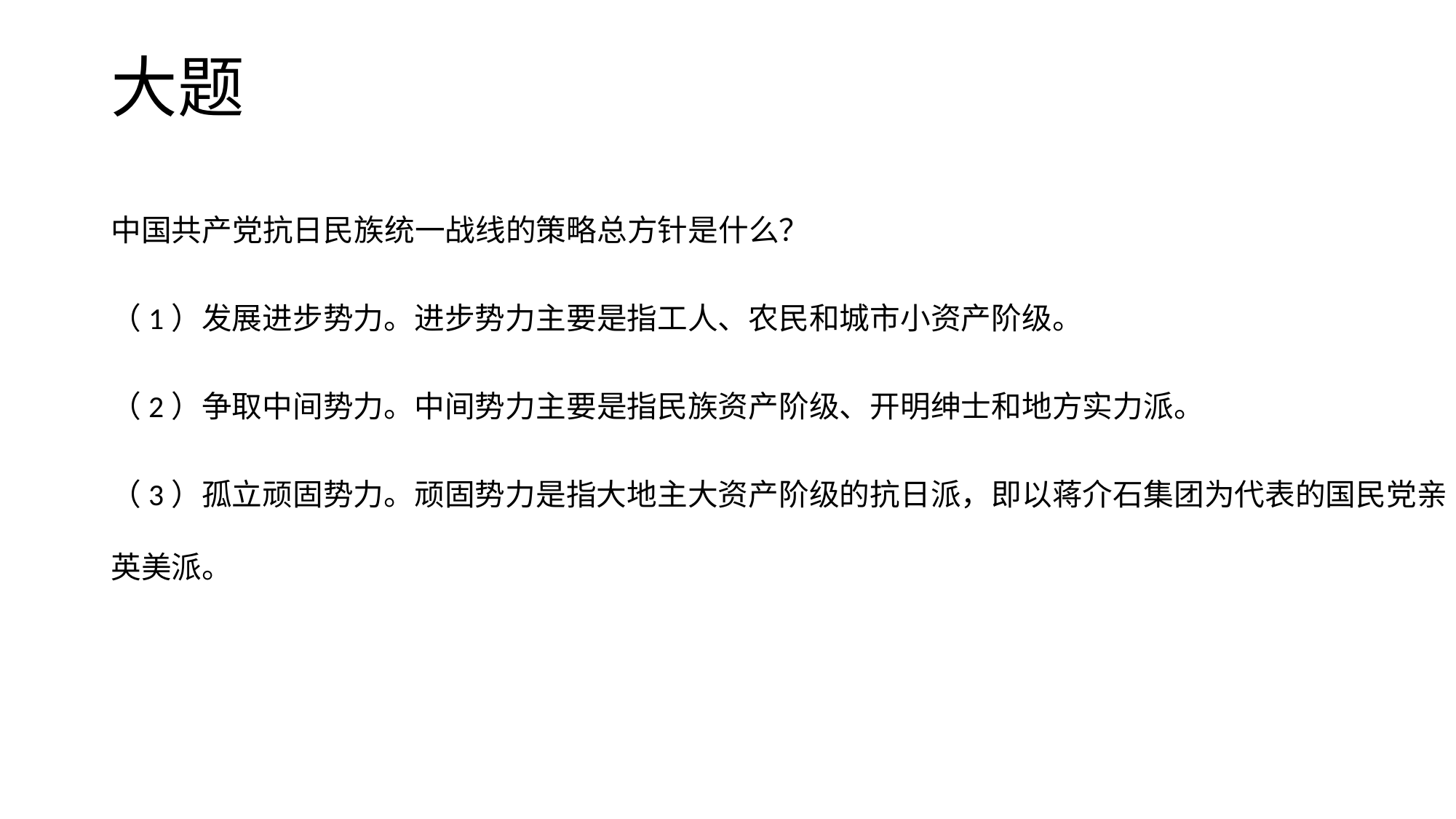

# 大题
中国共产党抗日民族统一战线的策略总方针是什么？
（1）发展进步势力。进步势力主要是指工人、农民和城市小资产阶级。
（2）争取中间势力。中间势力主要是指民族资产阶级、开明绅士和地方实力派。
（3）孤立顽固势力。顽固势力是指大地主大资产阶级的抗日派，即以蒋介石集团为代表的国民党亲英美派。